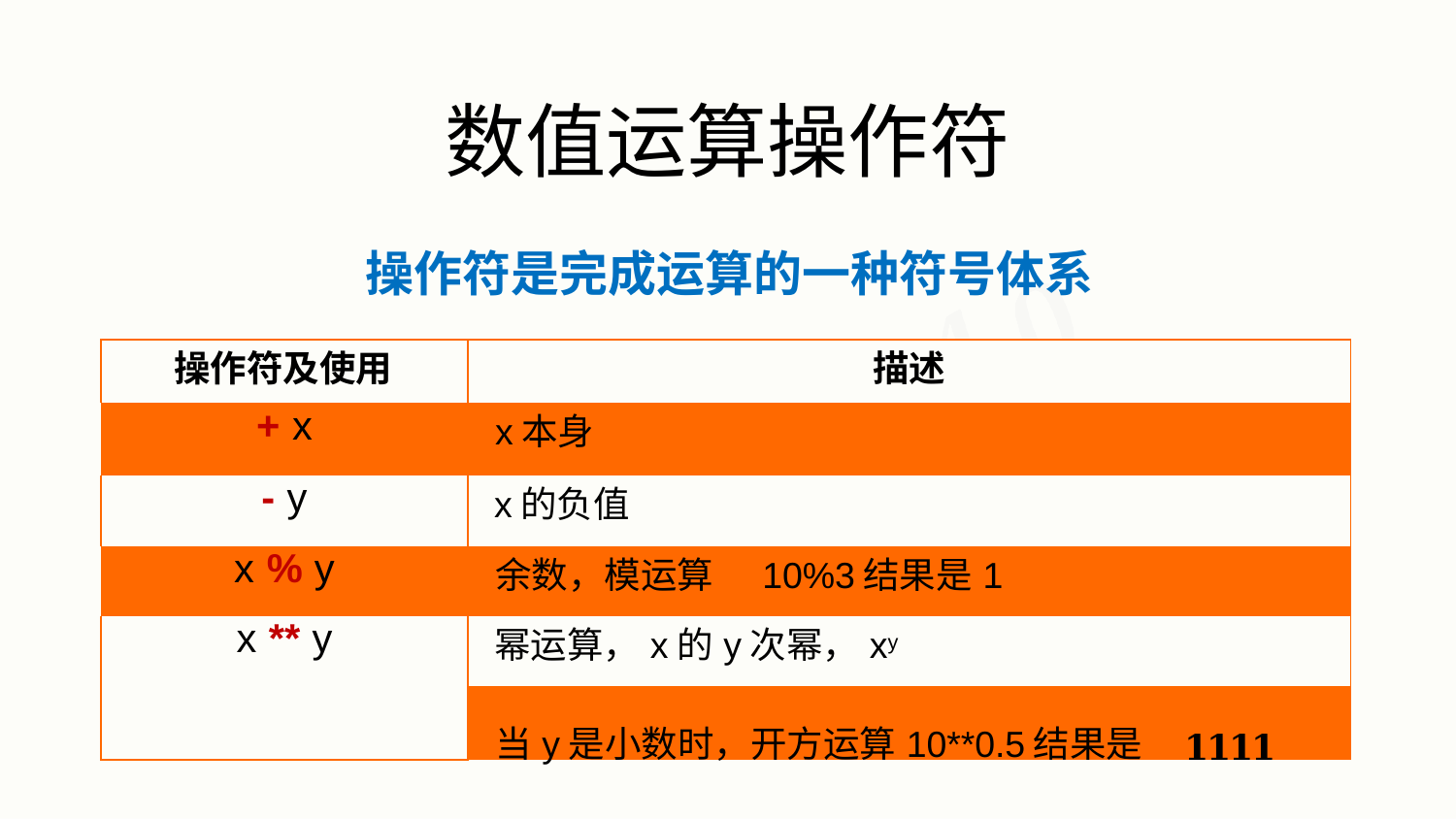

# 数值运算操作符
操作符是完成运算的一种符号体系

| 操作符及使用 | 描述 |
| --- | --- |
| + x | x本身 |
| - y | x的负值 |
| x % y | 余数，模运算 10%3结果是1 |
| x \*\* y | 幂运算，x的y次幂，xy |
|  | 当y是小数时，开方运算10\*\*0.5结果是 𝟏𝟏𝟏𝟏 |